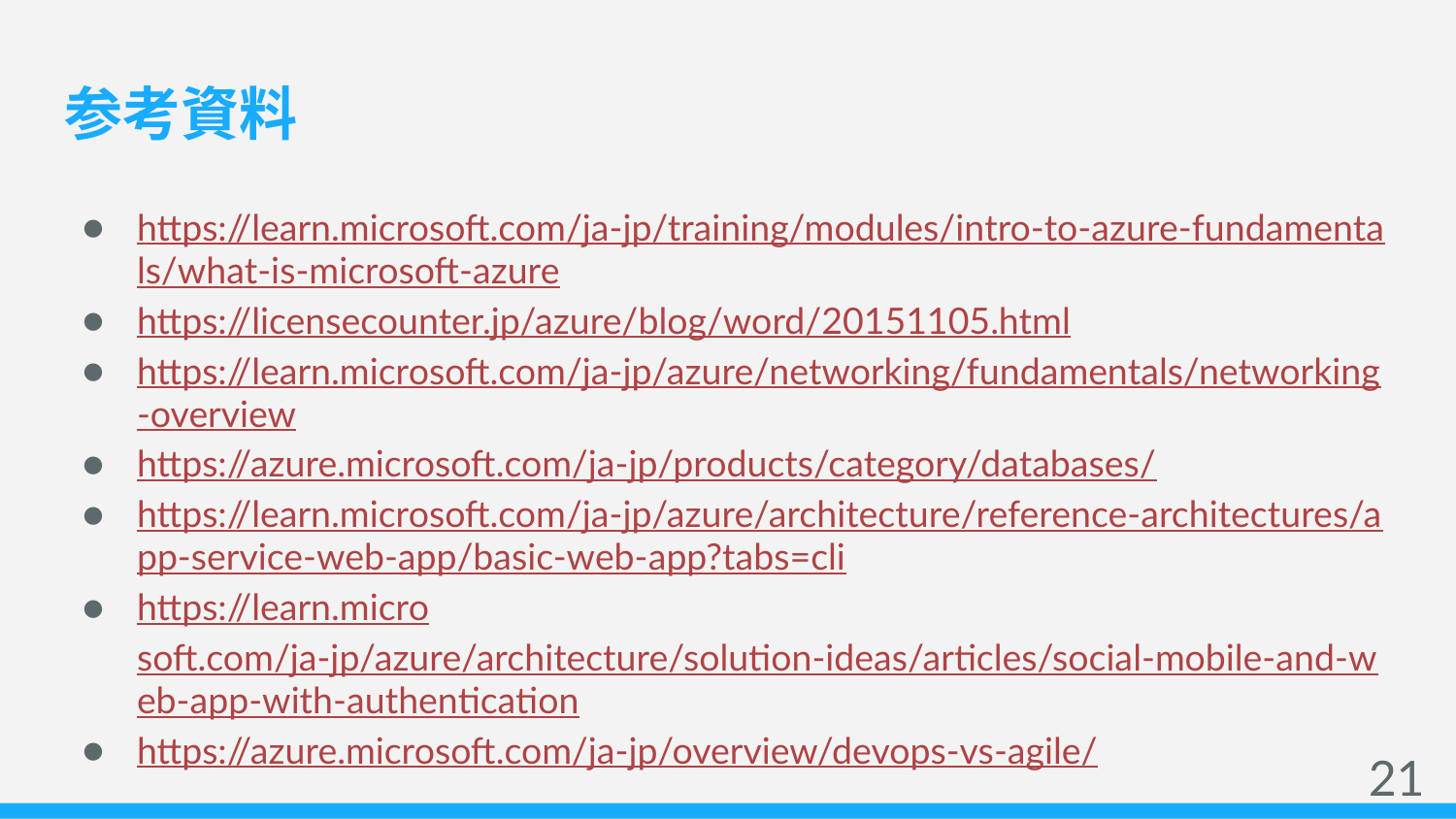

# 参考資料
https://learn.microsoft.com/ja-jp/training/modules/intro-to-azure-fundamentals/what-is-microsoft-azure
https://licensecounter.jp/azure/blog/word/20151105.html
https://learn.microsoft.com/ja-jp/azure/networking/fundamentals/networking-overview
https://azure.microsoft.com/ja-jp/products/category/databases/
https://learn.microsoft.com/ja-jp/azure/architecture/reference-architectures/app-service-web-app/basic-web-app?tabs=cli
https://learn.microsoft.com/ja-jp/azure/architecture/solution-ideas/articles/social-mobile-and-web-app-with-authentication
https://azure.microsoft.com/ja-jp/overview/devops-vs-agile/
21